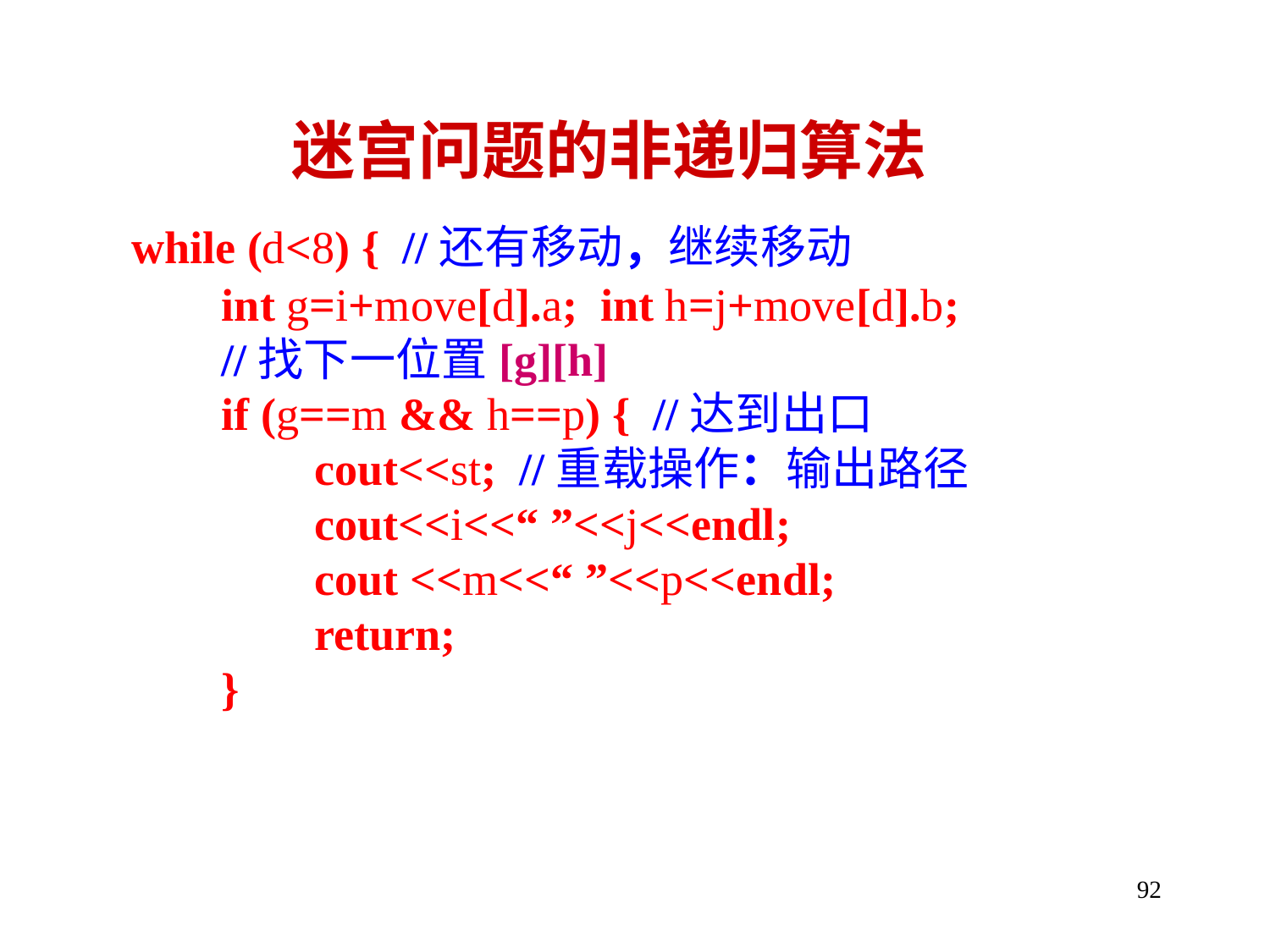

迷宫问题的非递归算法
	     while (d<8) {  //还有移动，继续移动
		   int g=i+move[d].a;  int h=j+move[d].b;
		   //找下一位置[g][h]
		   if (g==m && h==p) {  //达到出口
			cout<<st;  //重载操作：输出路径
			cout<<i<<“ ”<<j<<endl;
			cout <<m<<“ ”<<p<<endl;
			return;
		   }
92